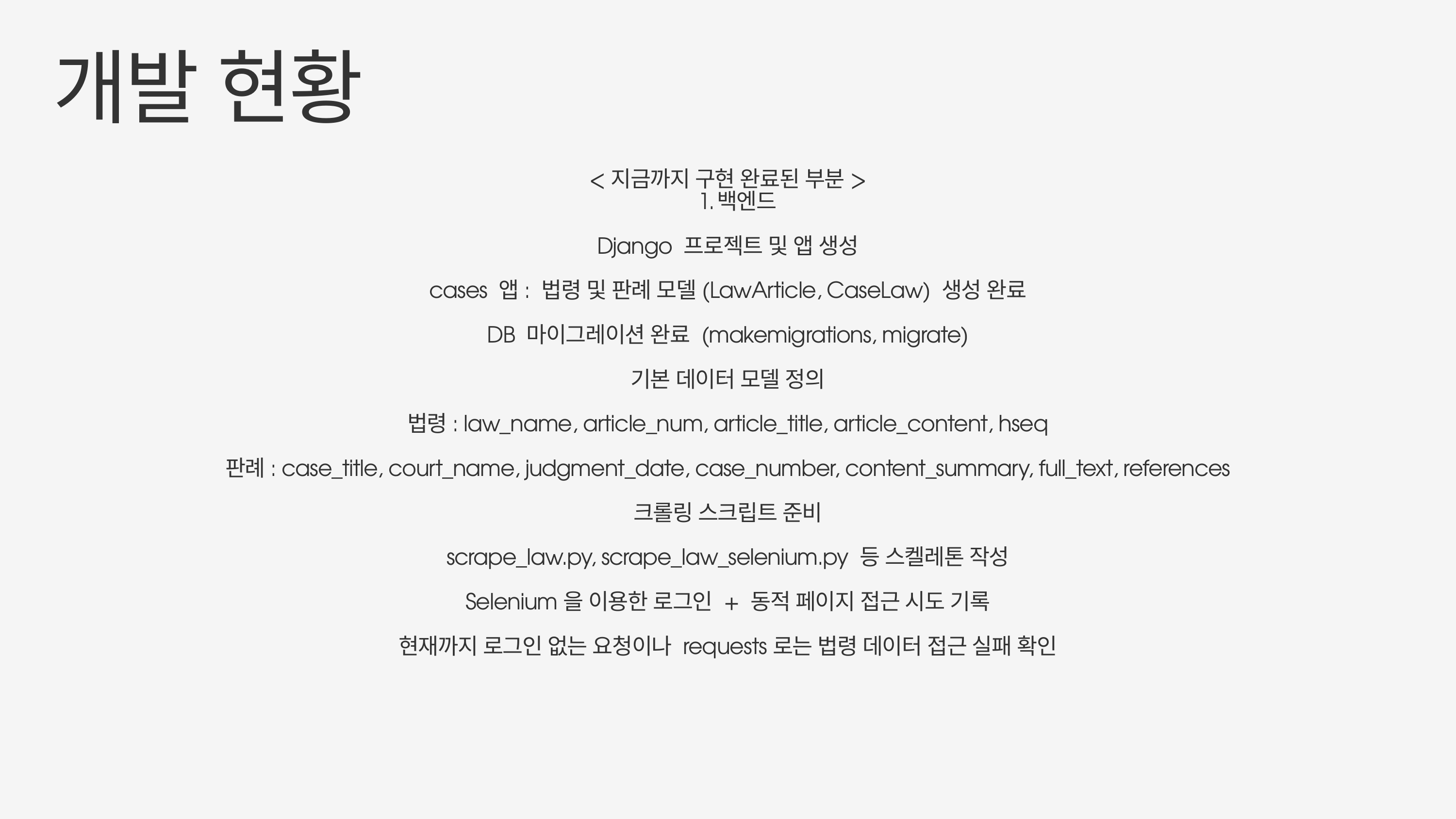

개발 현황
<지금까지 구현 완료된 부분>
백엔드

Django 프로젝트 및 앱 생성

cases 앱: 법령 및 판례 모델(LawArticle, CaseLaw) 생성 완료

DB 마이그레이션 완료 (makemigrations, migrate)

기본 데이터 모델 정의

법령: law_name, article_num, article_title, article_content, hseq

판례: case_title, court_name, judgment_date, case_number, content_summary, full_text, references

크롤링 스크립트 준비

scrape_law.py, scrape_law_selenium.py 등 스켈레톤 작성

Selenium을 이용한 로그인 + 동적 페이지 접근 시도 기록

현재까지 로그인 없는 요청이나 requests로는 법령 데이터 접근 실패 확인